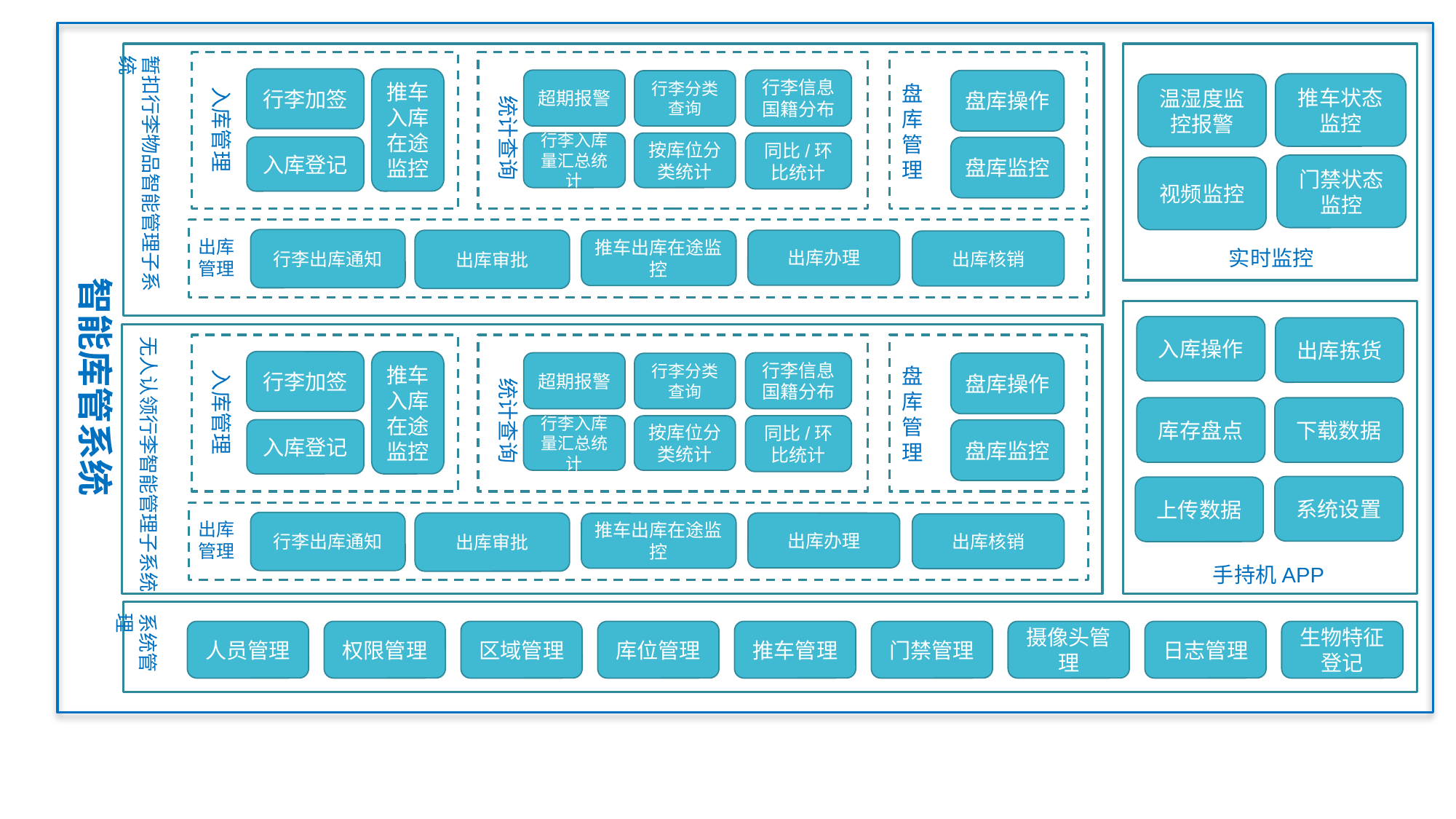

暂扣行李物品智能管理子系统

行李加签
推车入库在途监控
超期报警
行李信息国籍分布
盘库操作
行李分类查询
推车状态监控
温湿度监控报警
盘库管理
入库管理
统计查询
行李入库量汇总统计
同比/环比统计
按库位分类统计
入库登记
盘库监控
门禁状态监控
视频监控

行李出库通知
出库审批
出库办理
推车出库在途监控
出库核销
出库
管理
实时监控
智能库管系统

入库操作
出库拣货

无人认领行李智能管理子系统

行李加签
推车入库在途监控
超期报警
行李信息国籍分布
盘库操作
行李分类查询
盘库管理
入库管理
统计查询
库存盘点
下载数据
行李入库量汇总统计
同比/环比统计
按库位分类统计
入库登记
盘库监控
系统设置
上传数据

行李出库通知
出库审批
出库办理
推车出库在途监控
出库核销
出库
管理
手持机APP

系统管理
人员管理
权限管理
区域管理
库位管理
推车管理
门禁管理
摄像头管理
日志管理
生物特征登记